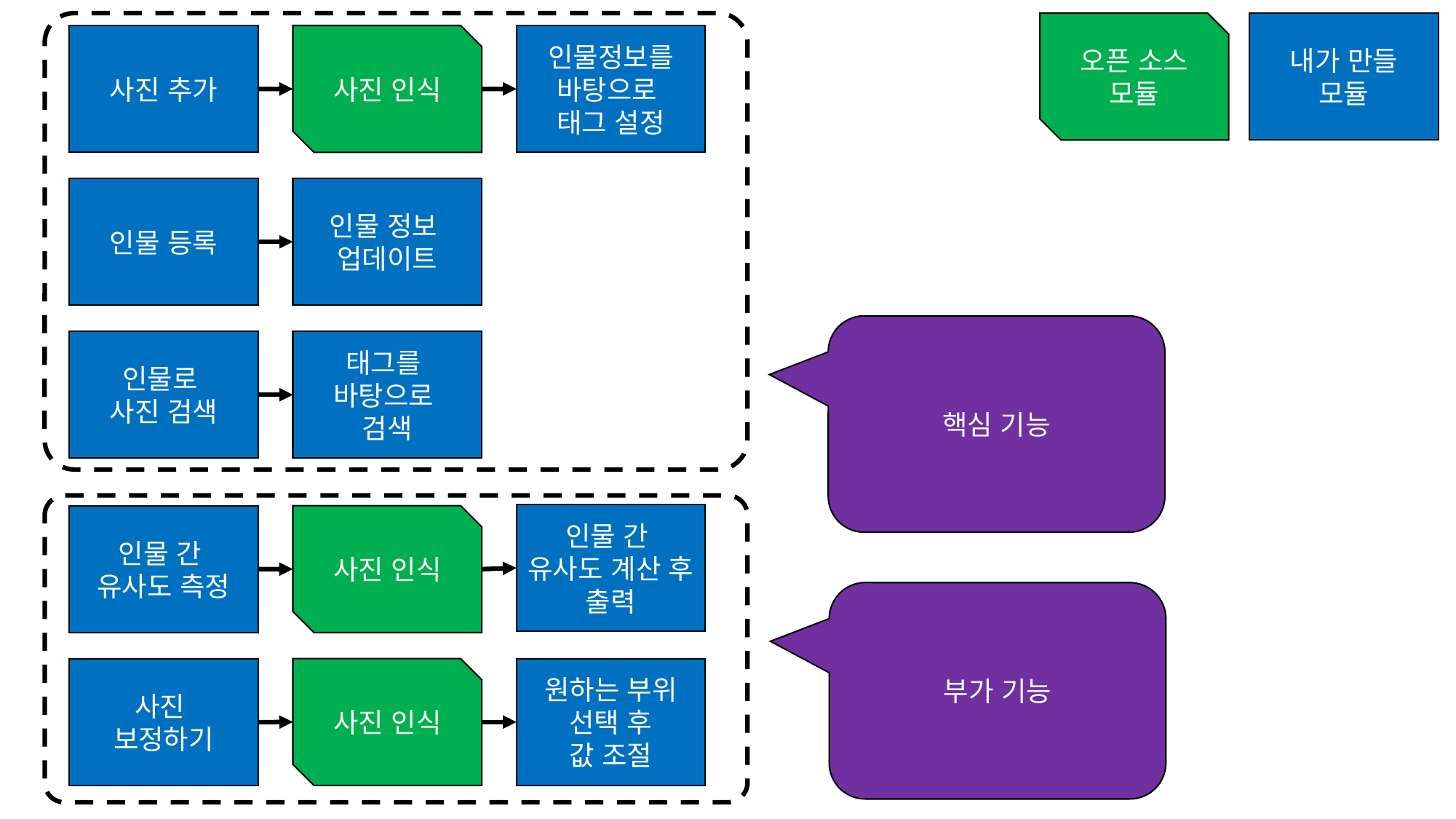

오픈 소스
모듈
내가 만들
모듈
사진 추가
사진 인식
인물정보를 바탕으로
태그 설정
인물 등록
인물 정보
업데이트
핵심 기능
인물로
사진 검색
태그를
바탕으로
검색

인물 간
유사도 계산 후 출력
인물 간
유사도 측정
사진 인식
부가 기능
사진 인식
원하는 부위 선택 후
값 조절
사진
보정하기